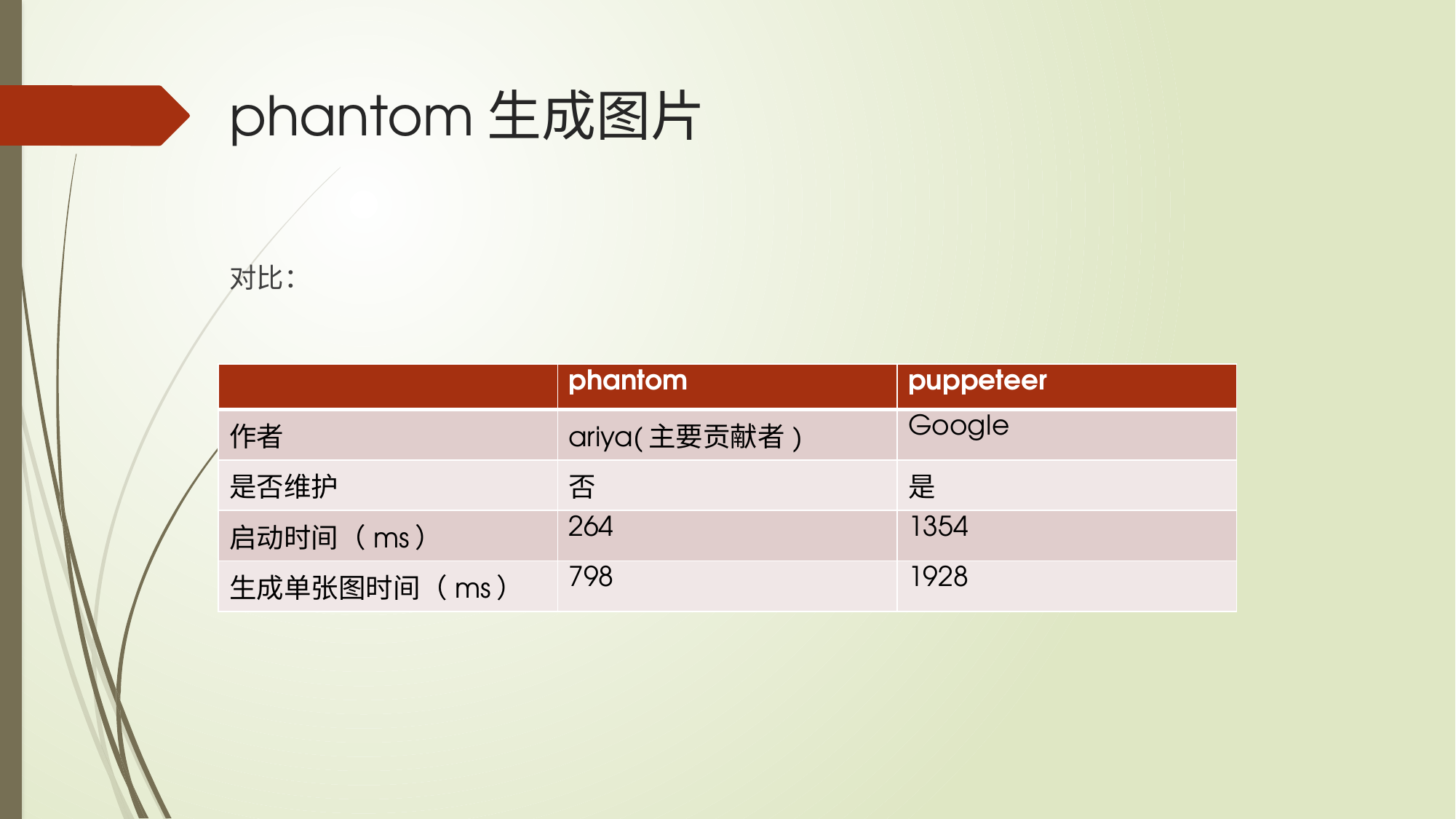

# phantom生成图片
对比：
|  | phantom | puppeteer |
| --- | --- | --- |
| 作者 | ariya(主要贡献者) | Google |
| 是否维护 | 否 | 是 |
| 启动时间（ms） | 264 | 1354 |
| 生成单张图时间（ms） | 798 | 1928 |